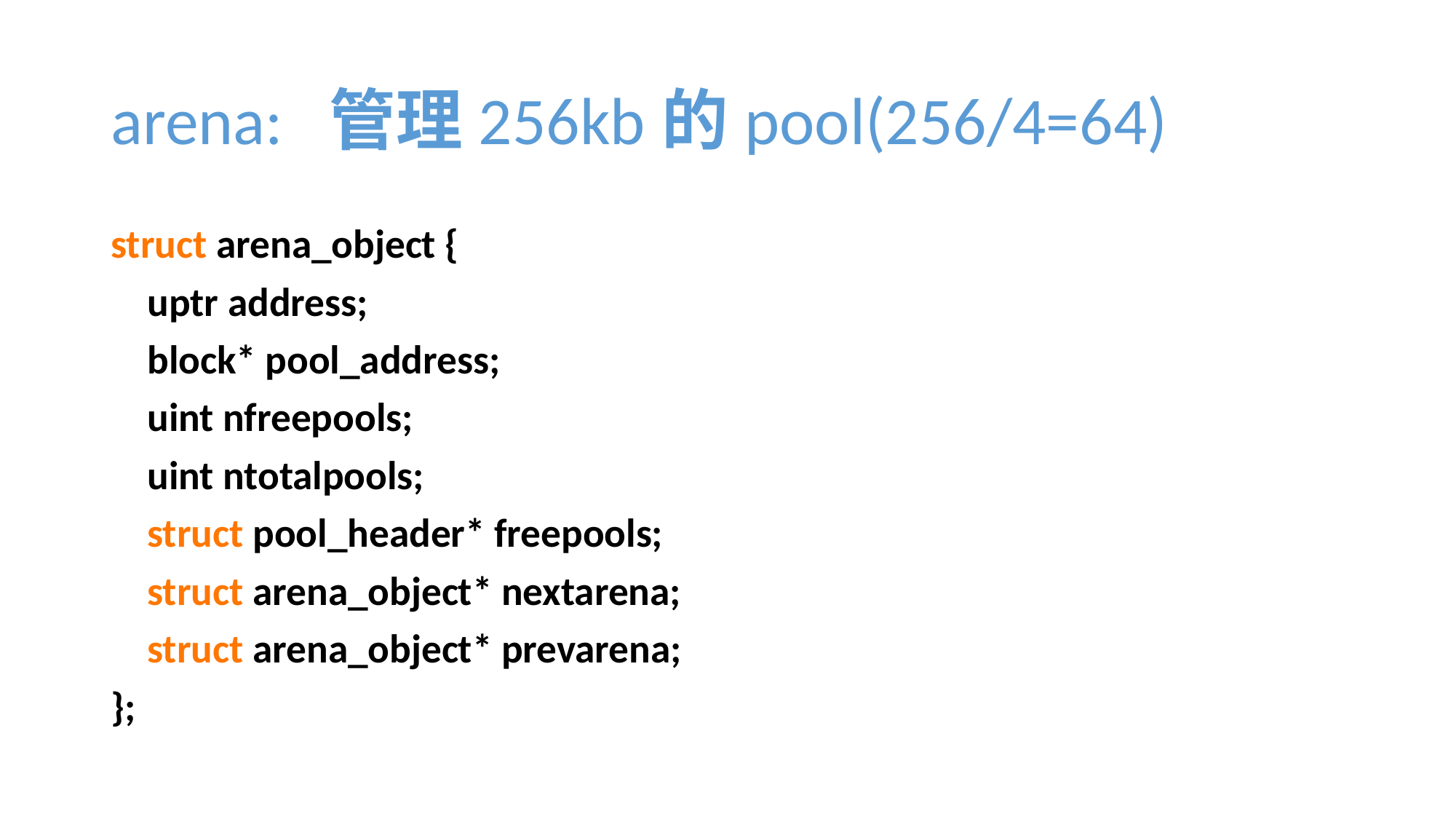

# arena:	管理256kb的pool(256/4=64)
struct arena_object {
    uptr address;
    block* pool_address;
    uint nfreepools;
    uint ntotalpools;
    struct pool_header* freepools;
    struct arena_object* nextarena;
    struct arena_object* prevarena;
};